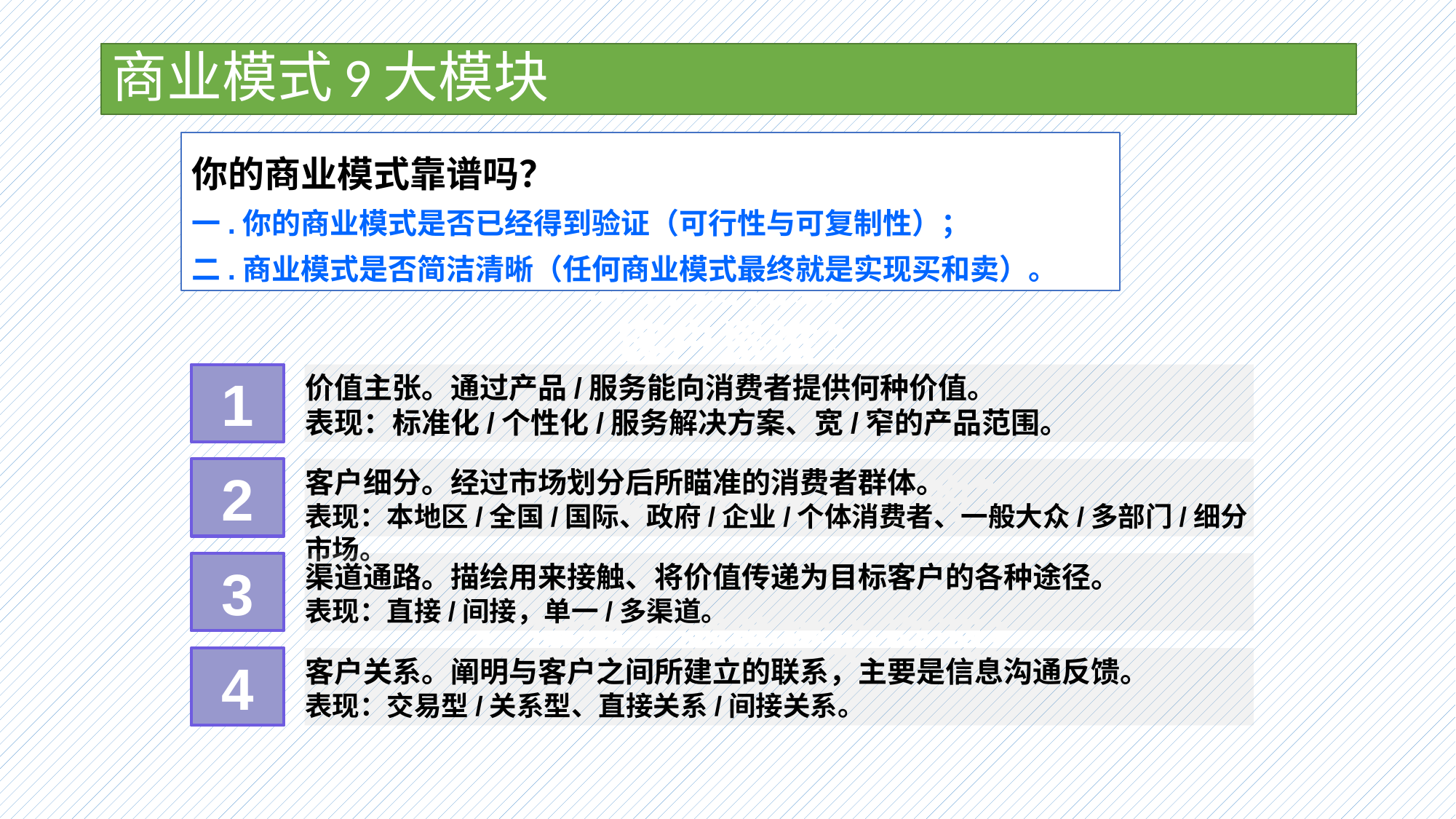

# 商业模式9大模块
你的商业模式靠谱吗？
一.你的商业模式是否已经得到验证（可行性与可复制性）；
二.商业模式是否简洁清晰（任何商业模式最终就是实现买和卖）。
3.你的付费
    客户是谁？
1

价值主张。通过产品/服务能向消费者提供何种价值。
表现：标准化/个性化/服务解决方案、宽/窄的产品范围。
2.业务流程的是怎样的？
2

客户细分。经过市场划分后所瞄准的消费者群体。
表现：本地区/全国/国际、政府/企业/个体消费者、一般大众/多部门/细分市场。
1.使用了哪些核心资源？

3

渠道通路。描绘用来接触、将价值传递为目标客户的各种途径。
表现：直接/间接，单一/多渠道。
4

客户关系。阐明与客户之间所建立的联系，主要是信息沟通反馈。
表现：交易型/关系型、直接关系/间接关系。